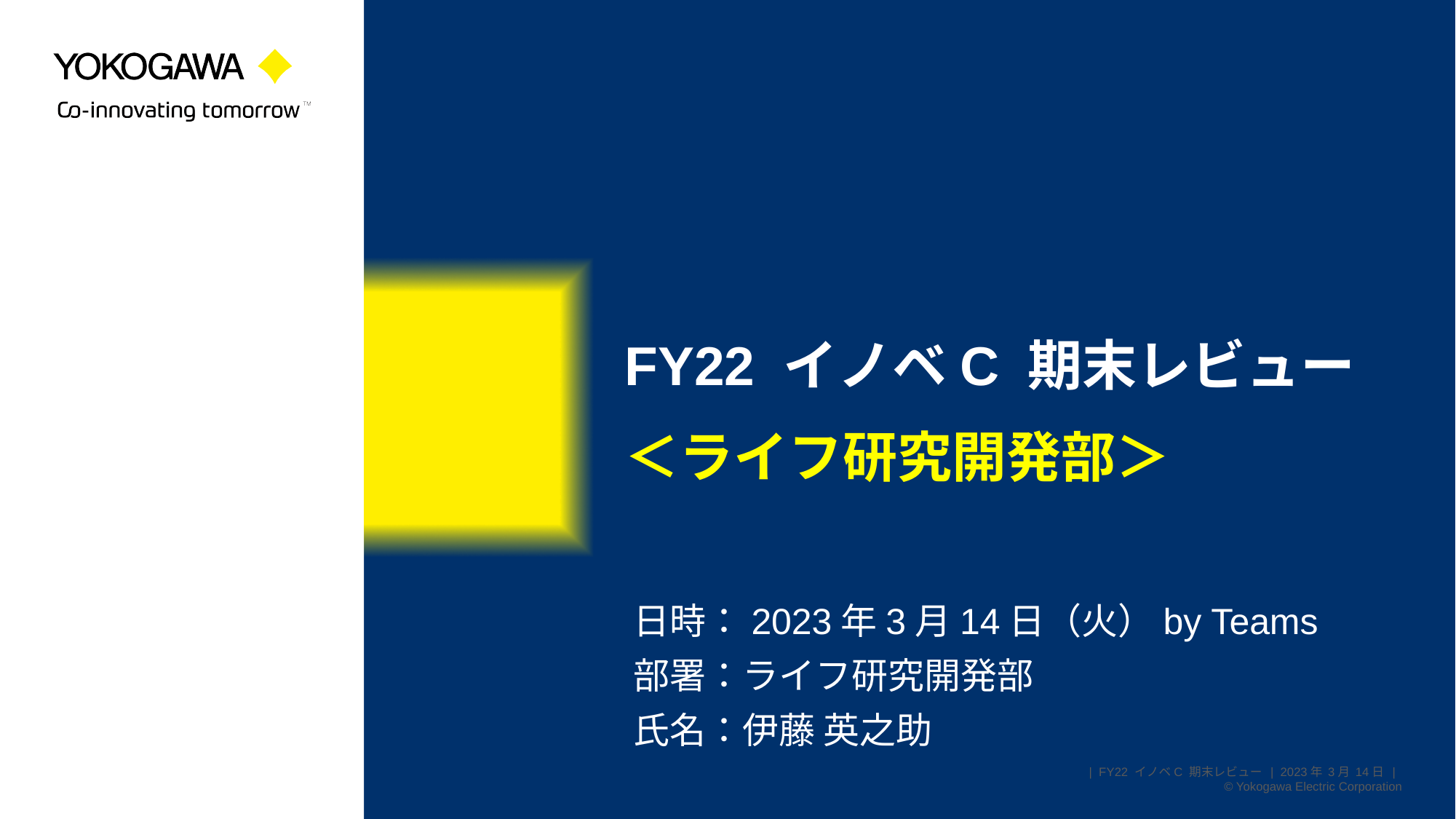

# FY22 イノベC 期末レビュー ＜ライフ研究開発部＞
日時：2023年3月14日（火）by Teams
部署：ライフ研究開発部
氏名：伊藤 英之助